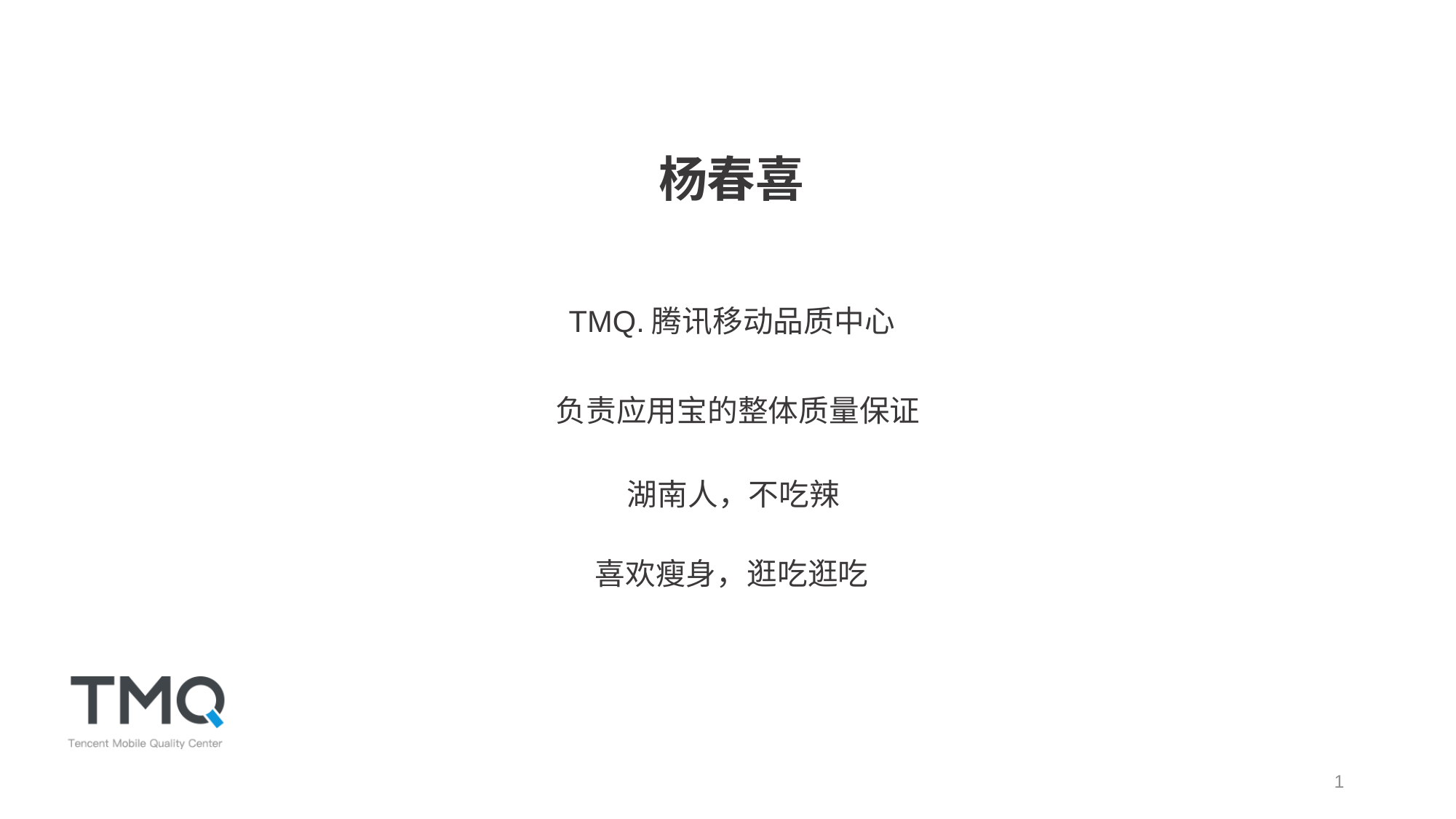

杨春喜
TMQ.腾讯移动品质中心
负责应用宝的整体质量保证
湖南人，不吃辣
喜欢瘦身，逛吃逛吃
1